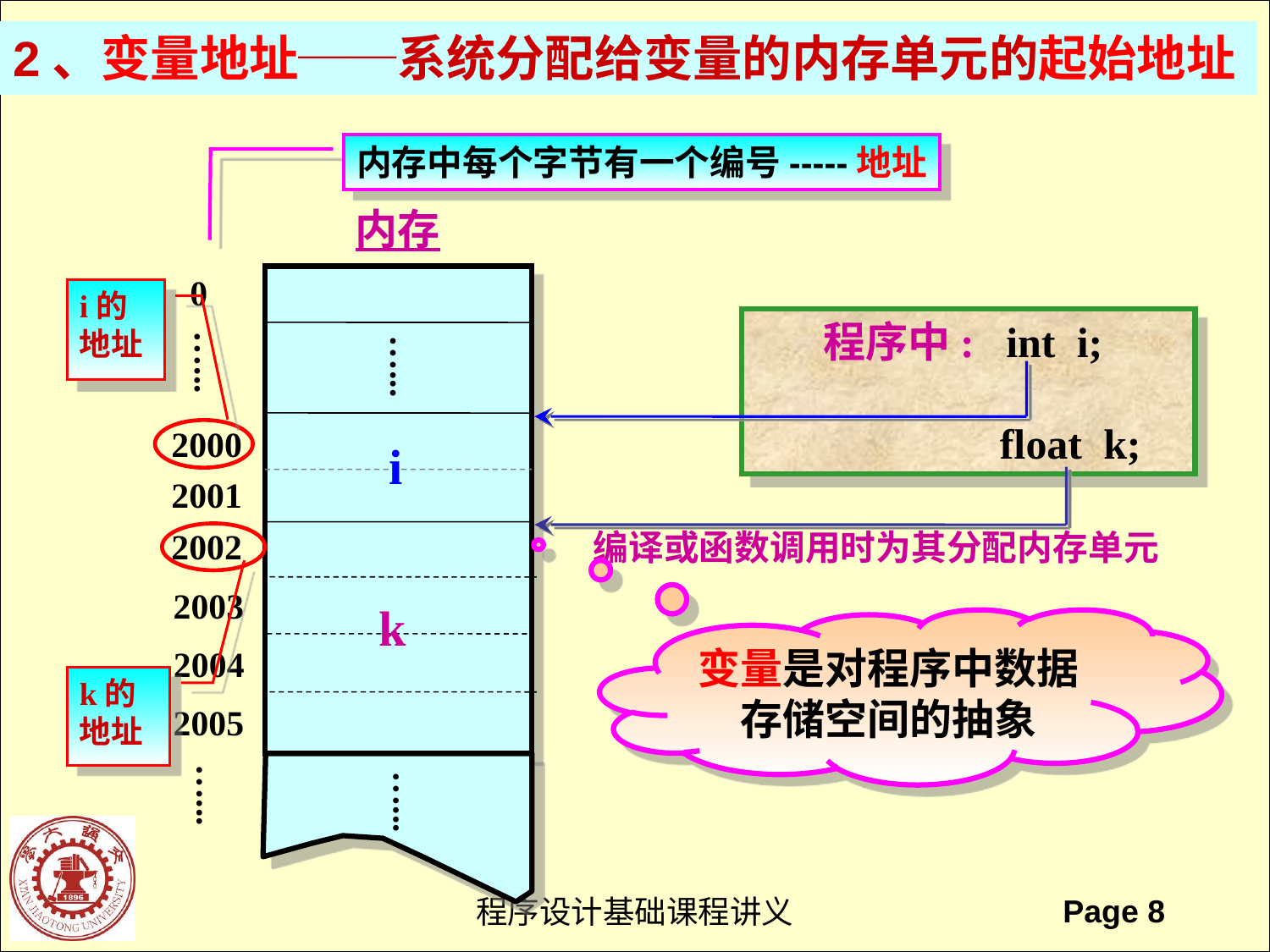

2、变量地址──系统分配给变量的内存单元的起始地址
内存中每个字节有一个编号-----地址
内存
0
…...
2000
2001
2002
2003
2004
2005
…...

…...

…...
i的地址

程序中:   int  i;

                     float  k;

i

 编译或函数调用时为其分配内存单元

k的地址
k
变量是对程序中数据
存储空间的抽象